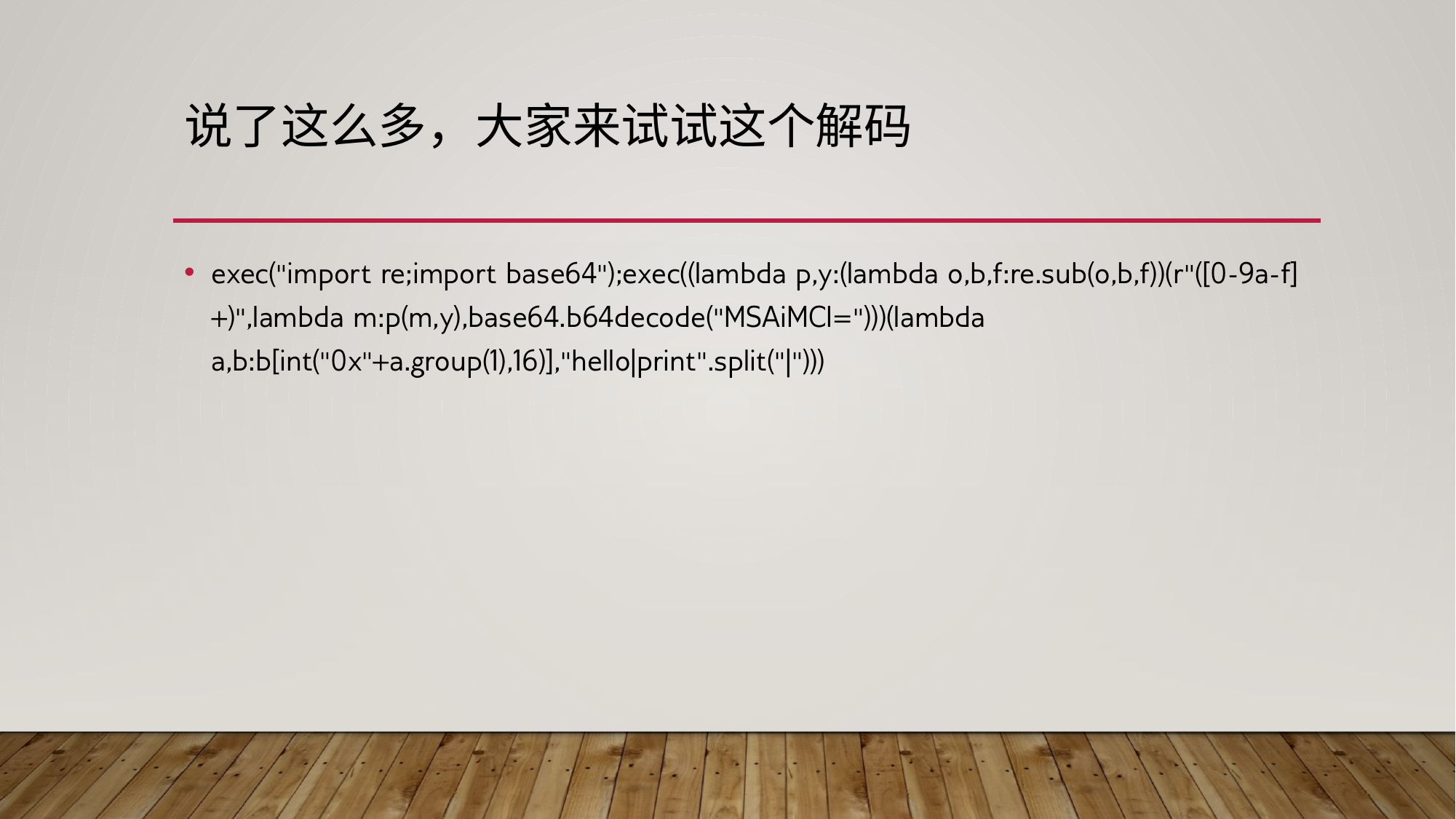

# 说了这么多，大家来试试这个解码
exec("import re;import base64");exec((lambda p,y:(lambda o,b,f:re.sub(o,b,f))(r"([0-9a-f]+)",lambda m:p(m,y),base64.b64decode("MSAiMCI=")))(lambda a,b:b[int("0x"+a.group(1),16)],"hello|print".split("|")))